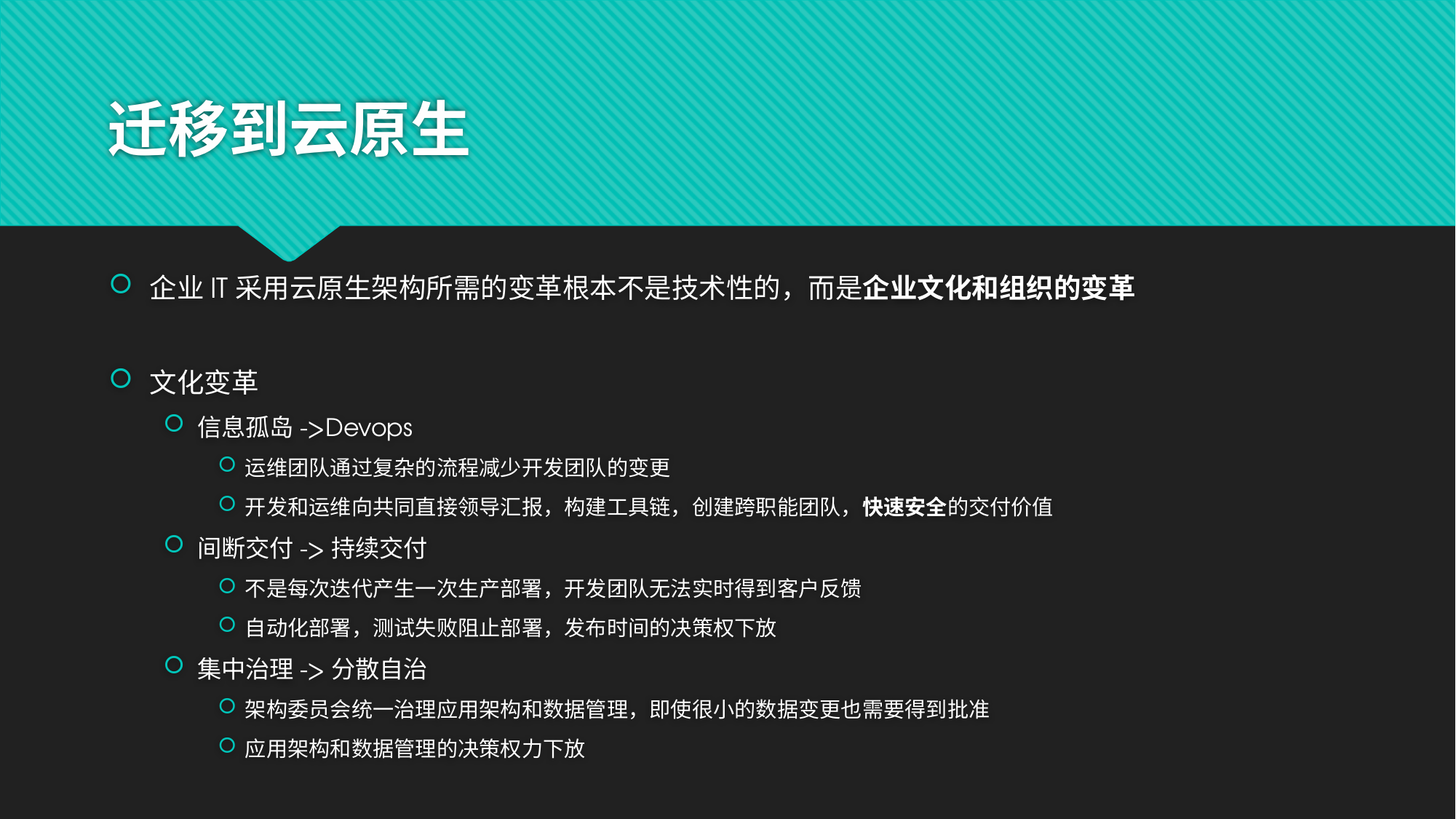

# 迁移到云原生
企业IT采用云原生架构所需的变革根本不是技术性的，而是企业文化和组织的变革

文化变革
信息孤岛->Devops
运维团队通过复杂的流程减少开发团队的变更
开发和运维向共同直接领导汇报，构建工具链，创建跨职能团队，快速安全的交付价值
间断交付->持续交付
不是每次迭代产生一次生产部署，开发团队无法实时得到客户反馈
自动化部署，测试失败阻止部署，发布时间的决策权下放
集中治理->分散自治
架构委员会统一治理应用架构和数据管理，即使很小的数据变更也需要得到批准
应用架构和数据管理的决策权力下放